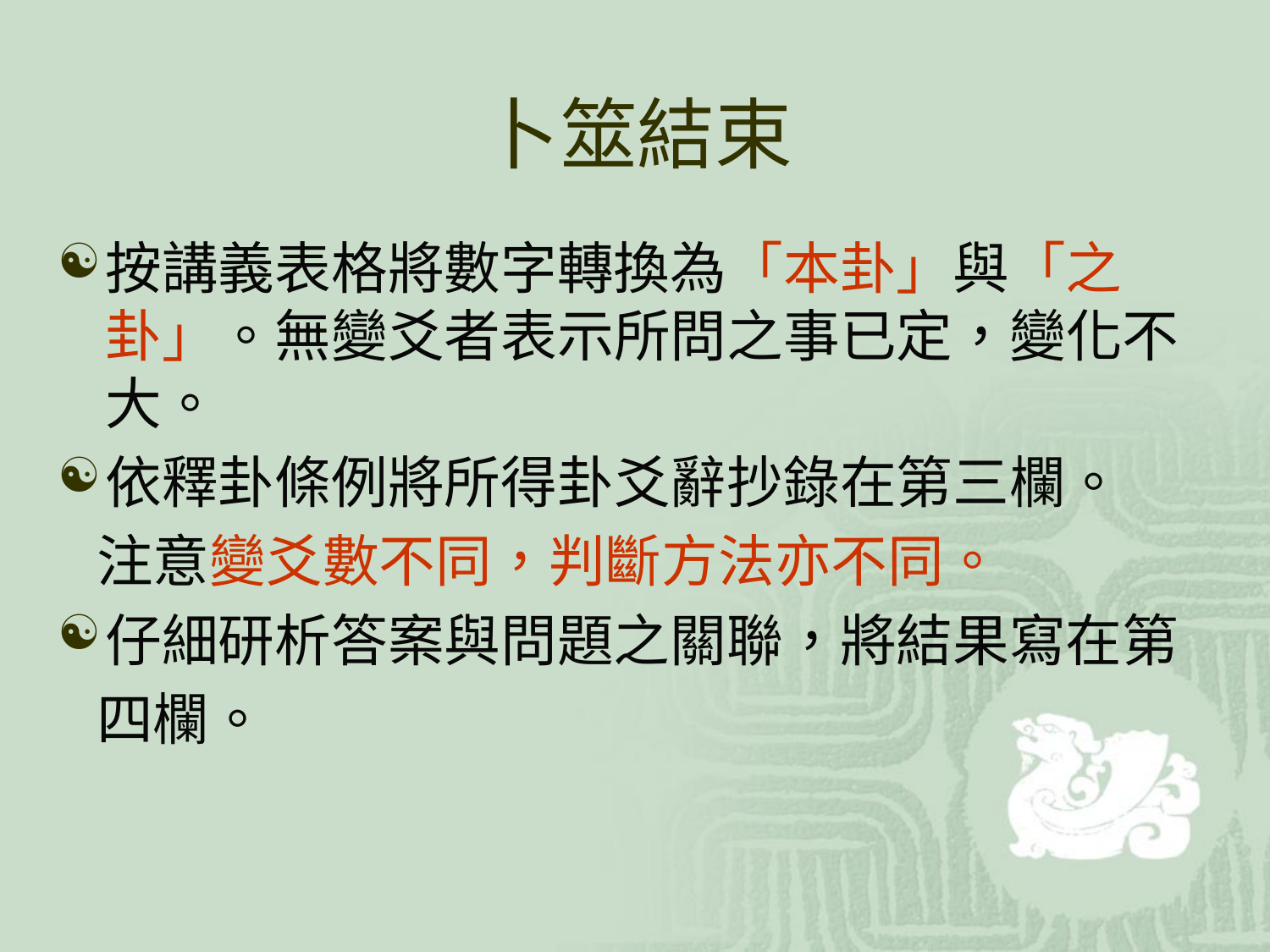

# 卜筮結束
按講義表格將數字轉換為「本卦」與「之卦」。無變爻者表示所問之事已定，變化不大。
依釋卦條例將所得卦爻辭抄錄在第三欄。
  注意變爻數不同，判斷方法亦不同。
仔細研析答案與問題之關聯，將結果寫在第
  四欄。